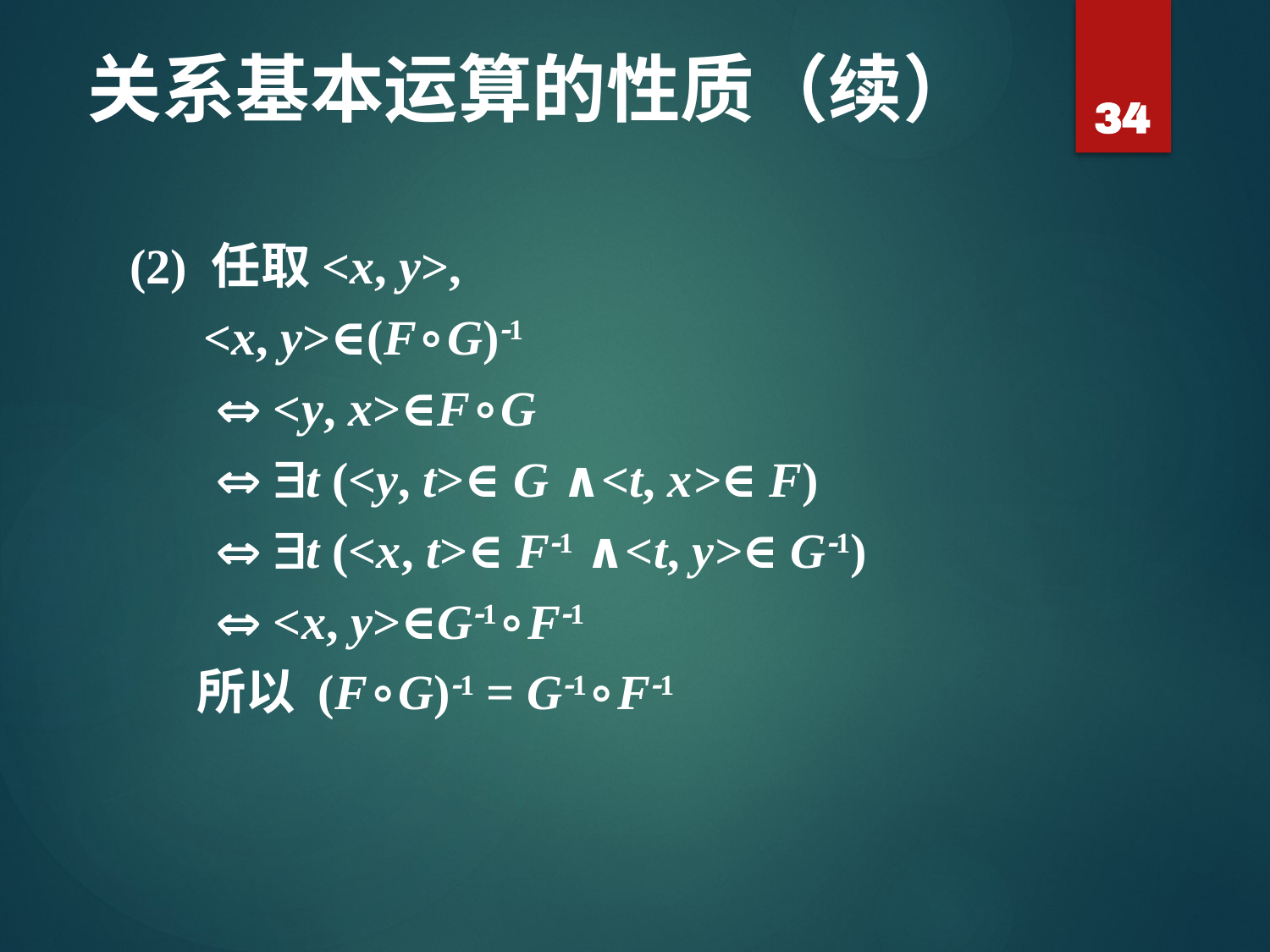

# 关系基本运算的性质（续）
34
 (2) 任取<x, y>,
       <x, y>∈(F∘G)−1
        ⇔ <y, x>∈F∘G
        ⇔ ∃t (<y, t>∈ G ∧<t, x>∈ F)
        ⇔ ∃t (<x, t>∈ F−1 ∧<t, y>∈ G−1)
        ⇔ <x, y>∈G−1∘F−1
      所以 (F∘G)−1 = G−1∘F−1